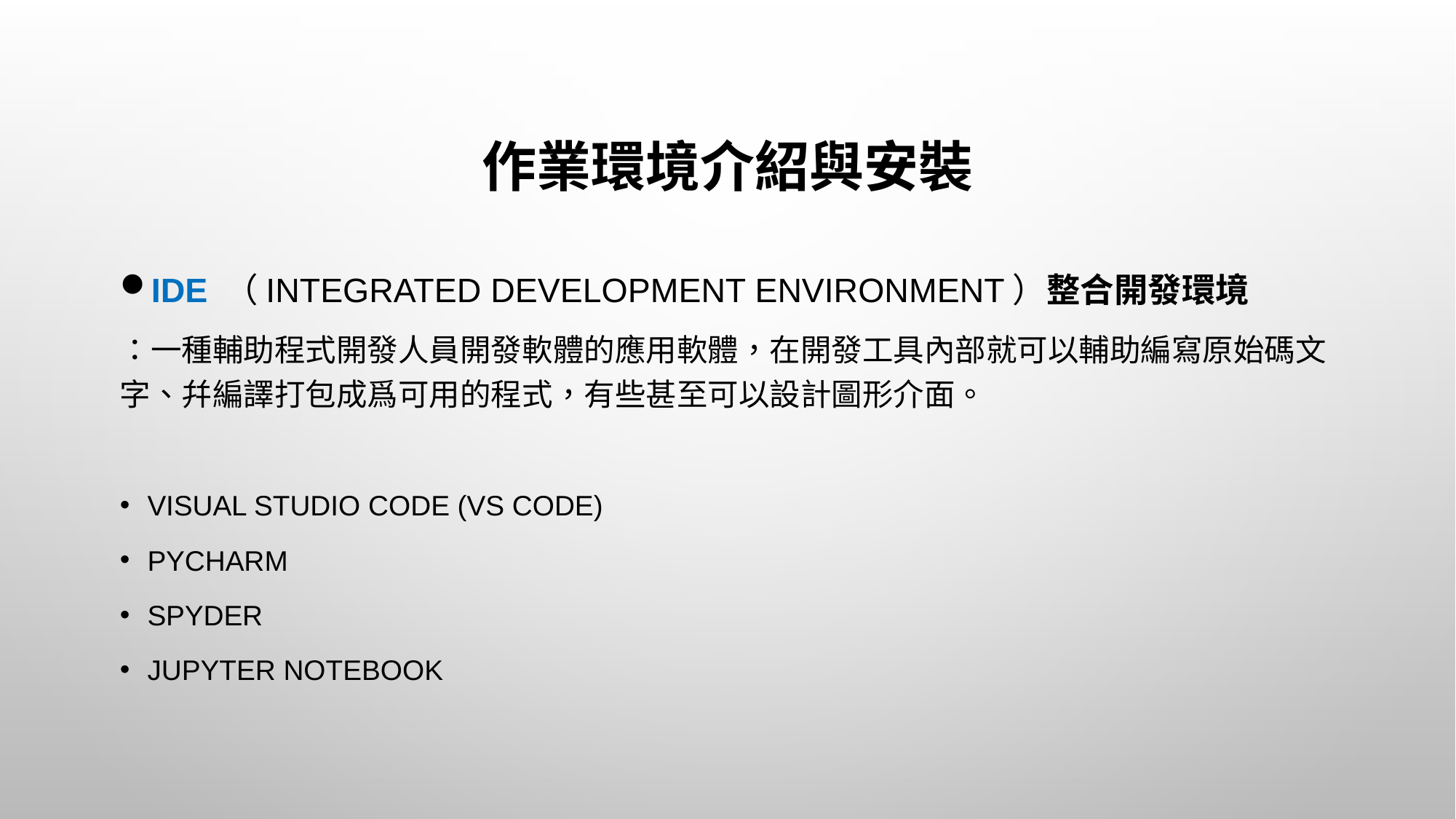

# 作業環境介紹與安裝

IDE （Integrated Development Environment）整合開發環境
：一種輔助程式開發人員開發軟體的應用軟體，在開發工具內部就可以輔助編寫原始碼文字、幷編譯打包成爲可用的程式，有些甚至可以設計圖形介面。

Visual Studio Code (VS Code)
PyCharm
Spyder
Jupyter Notebook